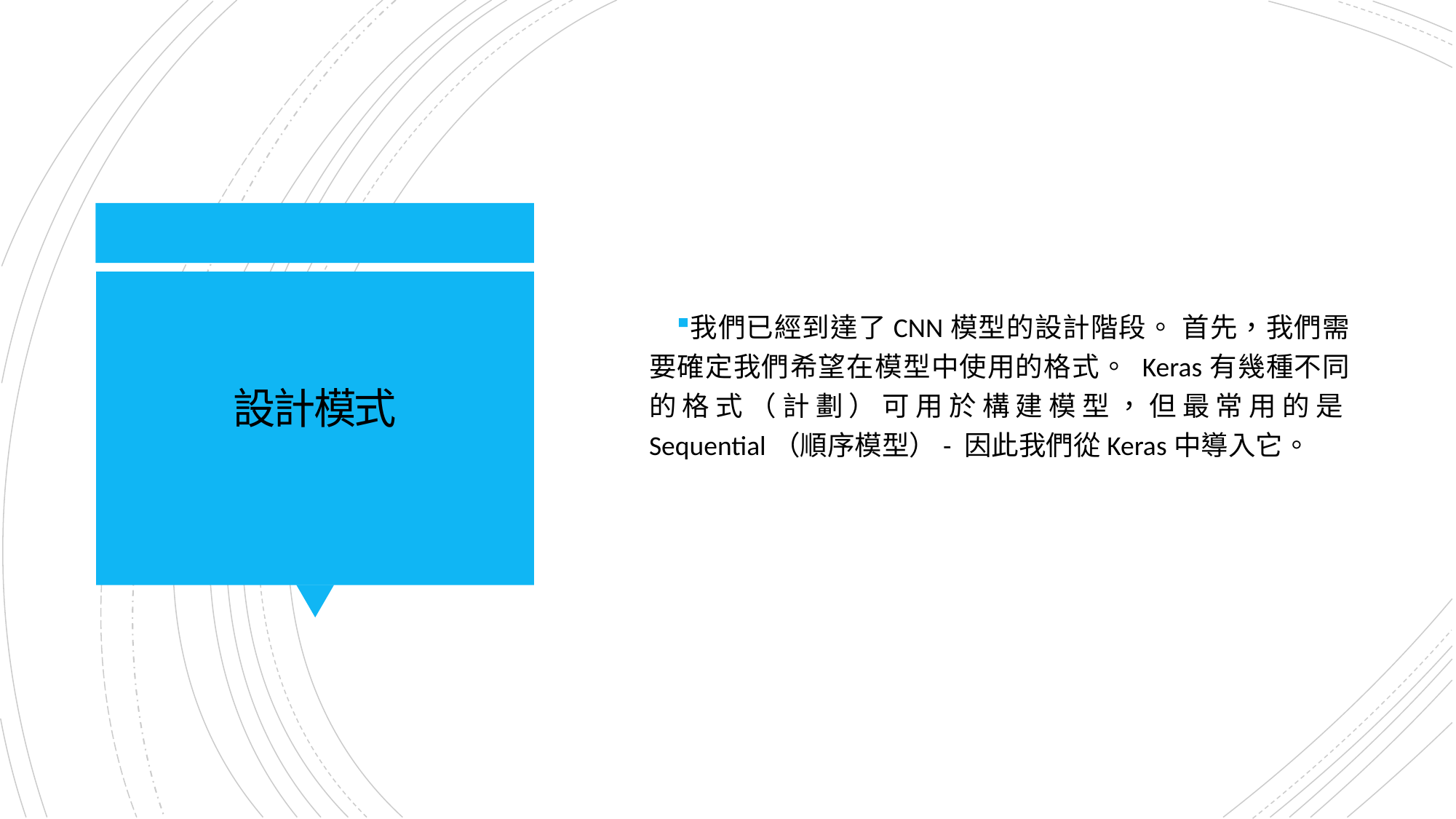

我們已經到達了CNN模型的設計階段。 首先，我們需要確定我們希望在模型中使用的格式。 Keras有幾種不同的格式（計劃）可用於構建模型，但最常用的是Sequential（順序模型）- 因此我們從Keras中導入它。

# 設計模式